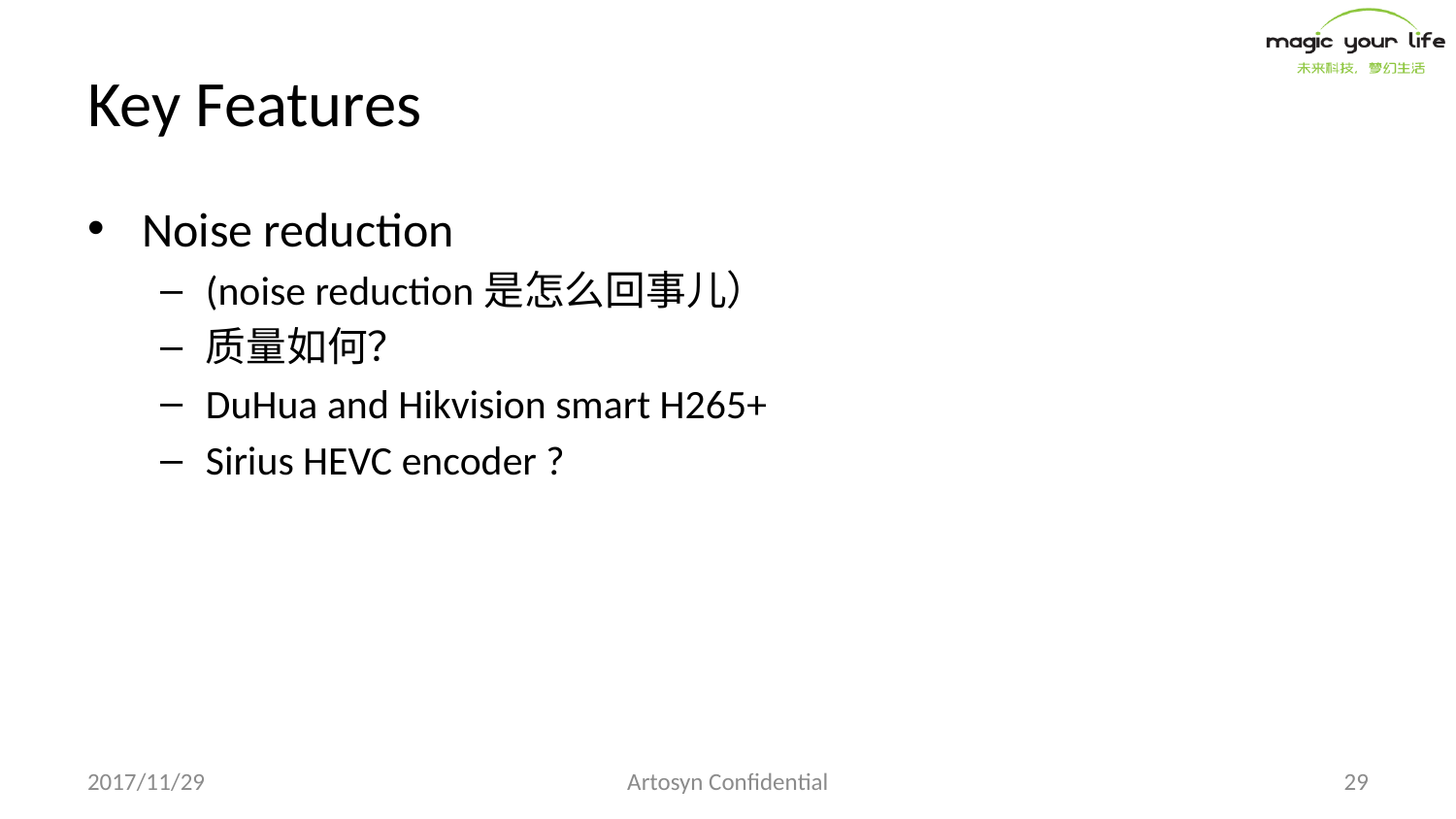

# Key Features
Noise reduction
(noise reduction是怎么回事儿）
质量如何？
DuHua and Hikvision smart H265+
Sirius HEVC encoder ?

2017/11/29
Artosyn Confidential
29